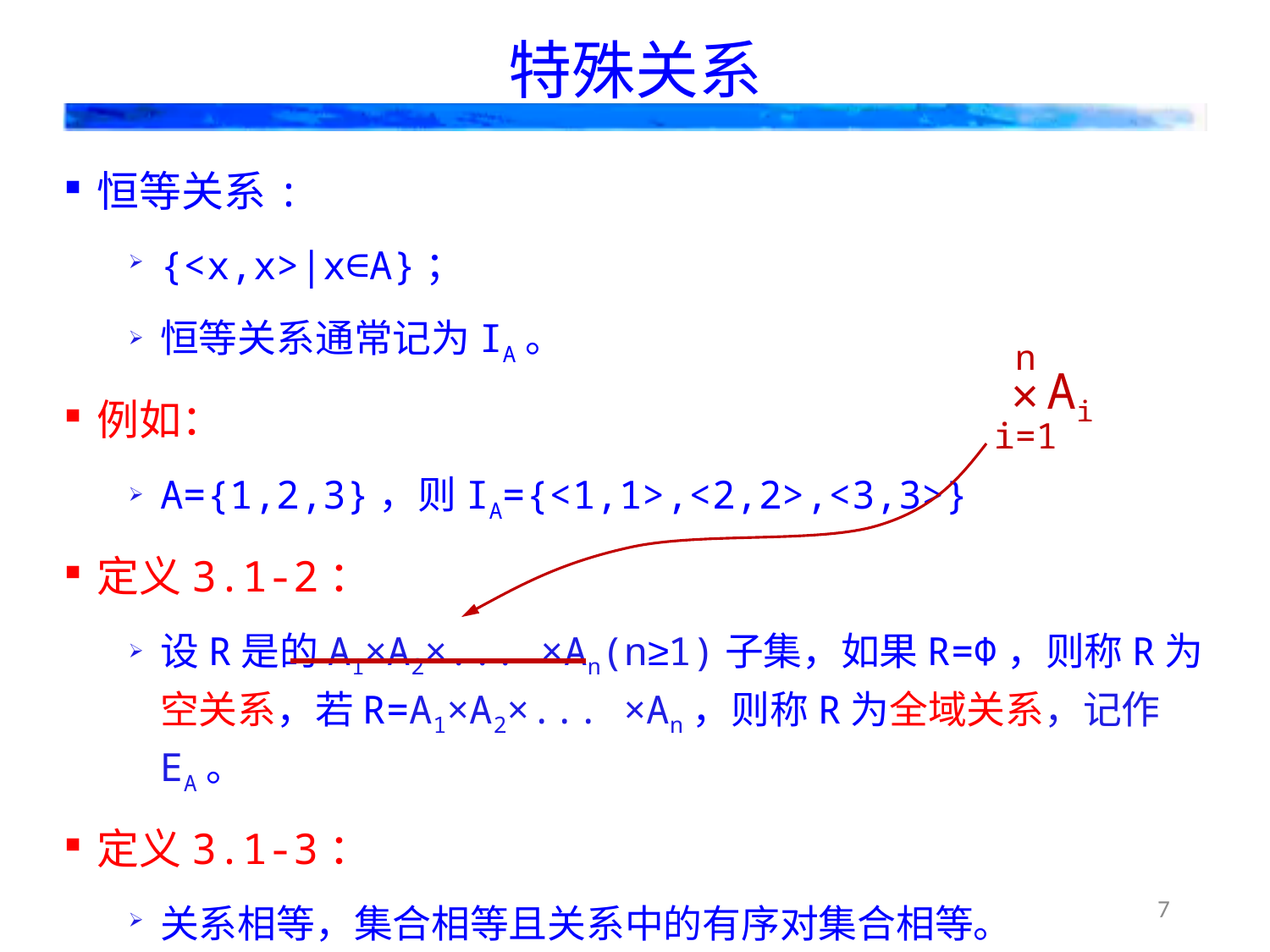

# 特殊关系
恒等关系:
{<x,x>|x∈A}；
恒等关系通常记为IA。
例如：
A={1,2,3}，则IA={<1,1>,<2,2>,<3,3>}
定义3.1-2：
设R是的A1×A2×... ×An(n≥1)子集，如果R=Φ，则称R为空关系，若R=A1×A2×... ×An，则称R为全域关系，记作EA。
定义3.1-3：
关系相等，集合相等且关系中的有序对集合相等。

n
×
i=1
Ai

7